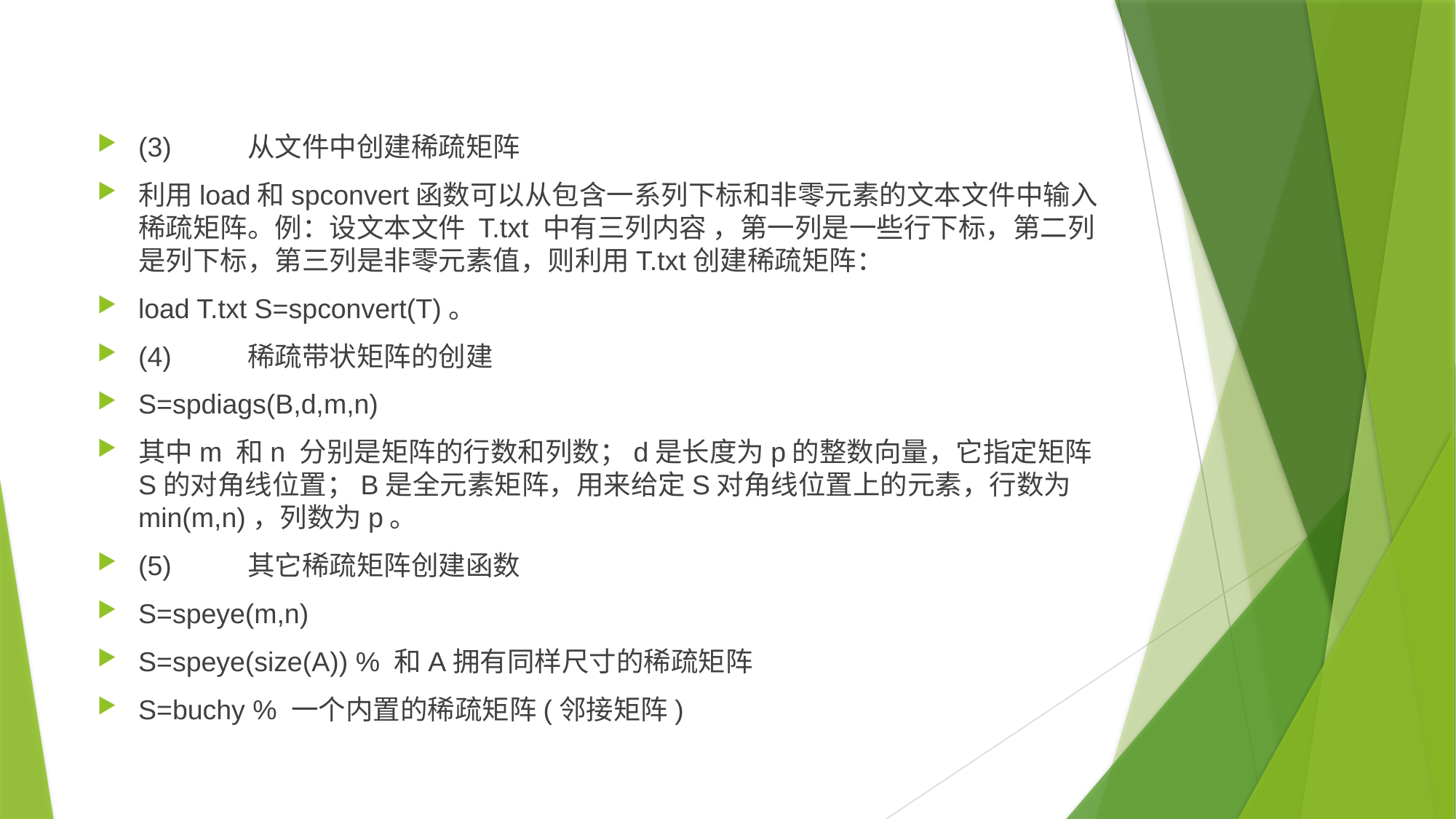

(3)	从文件中创建稀疏矩阵
利用load和spconvert函数可以从包含一系列下标和非零元素的文本文件中输入稀疏矩阵。例：设文本文件 T.txt 中有三列内容 ，第一列是一些行下标，第二列是列下标，第三列是非零元素值，则利用T.txt创建稀疏矩阵：
load T.txt S=spconvert(T)。
(4)	稀疏带状矩阵的创建
S=spdiags(B,d,m,n)
其中m 和n 分别是矩阵的行数和列数；d是长度为p的整数向量，它指定矩阵S的对角线位置；B是全元素矩阵，用来给定S对角线位置上的元素，行数为min(m,n)，列数为p。
(5)	其它稀疏矩阵创建函数
S=speye(m,n)
S=speye(size(A)) % 和A拥有同样尺寸的稀疏矩阵
S=buchy % 一个内置的稀疏矩阵(邻接矩阵)